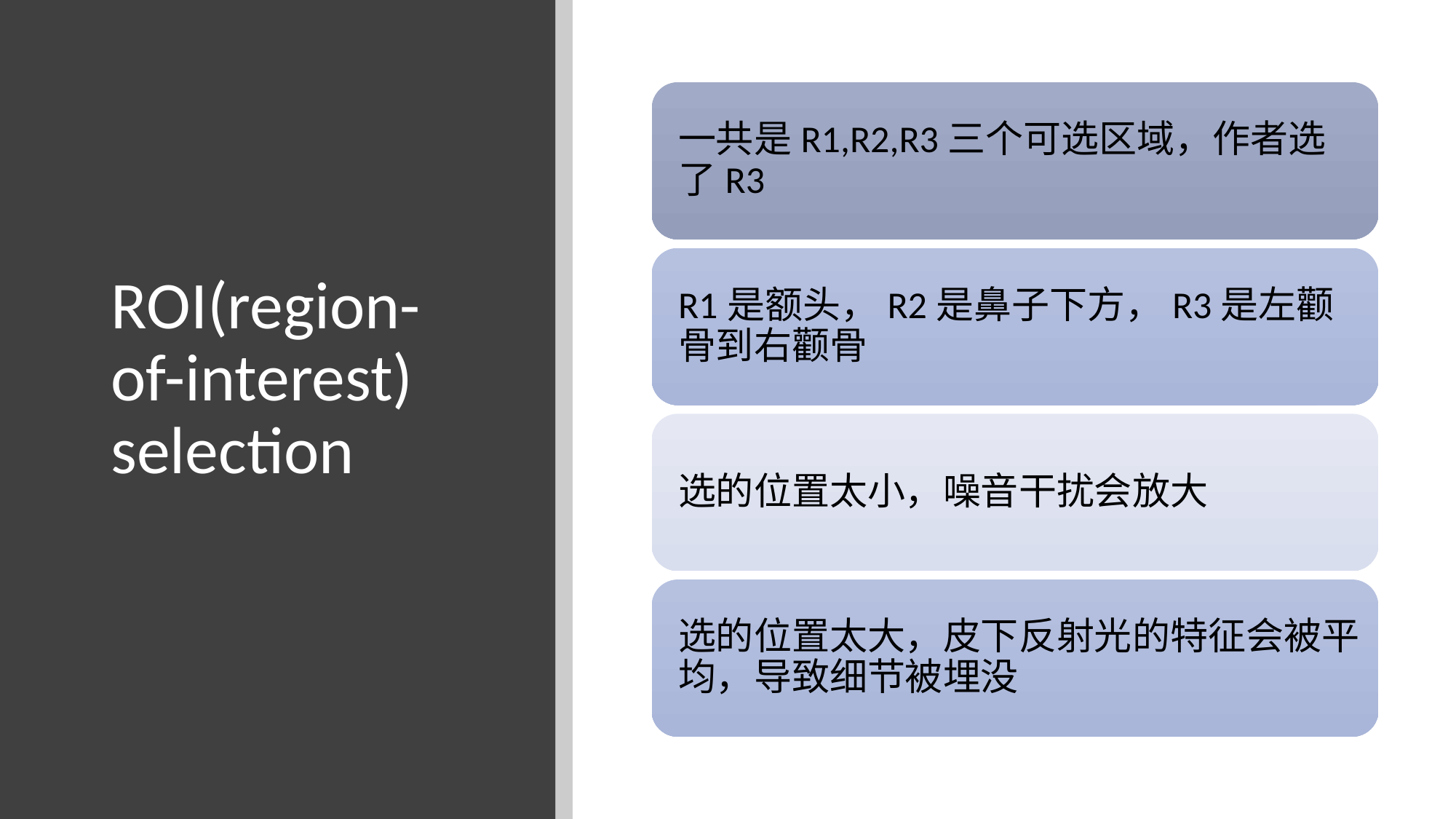

一共是R1,R2,R3三个可选区域，作者选了R3
R1是额头，R2是鼻子下方，R3是左颧骨到右颧骨
选的位置太小，噪音干扰会放大
选的位置太大，皮下反射光的特征会被平均，导致细节被埋没
# ROI(region-of-interest) selection